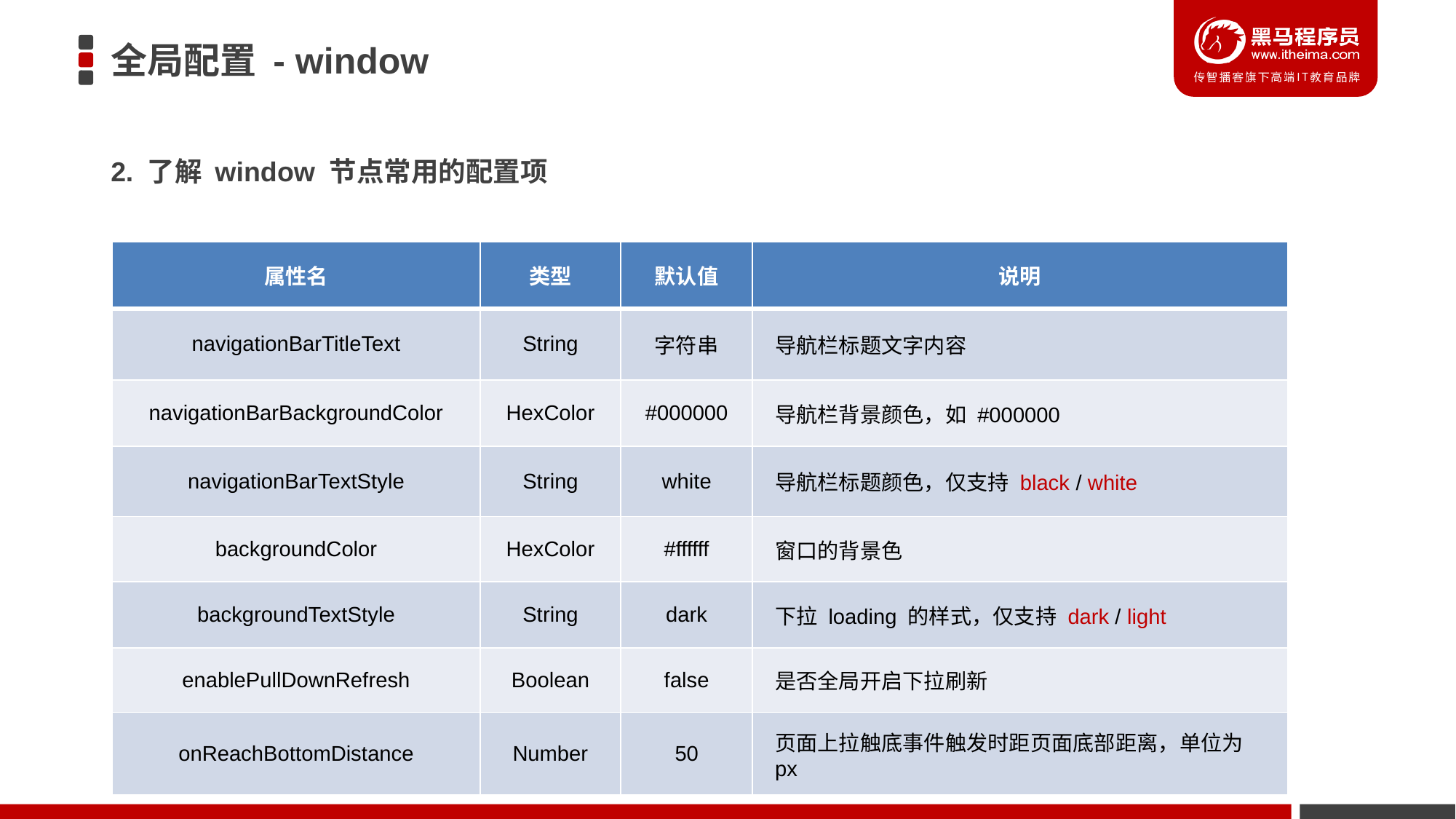

# 全局配置 - window
2. 了解 window 节点常用的配置项
| 属性名 | 类型 | 默认值 | 说明 |
| --- | --- | --- | --- |
| navigationBarTitleText | String | 字符串 | 导航栏标题文字内容 |
| navigationBarBackgroundColor | HexColor | #000000 | 导航栏背景颜色，如 #000000 |
| navigationBarTextStyle | String | white | 导航栏标题颜色，仅支持 black / white |
| backgroundColor | HexColor | #ffffff | 窗口的背景色 |
| backgroundTextStyle | String | dark | 下拉 loading 的样式，仅支持 dark / light |
| enablePullDownRefresh | Boolean | false | 是否全局开启下拉刷新 |
| onReachBottomDistance | Number | 50 | 页面上拉触底事件触发时距页面底部距离，单位为px |